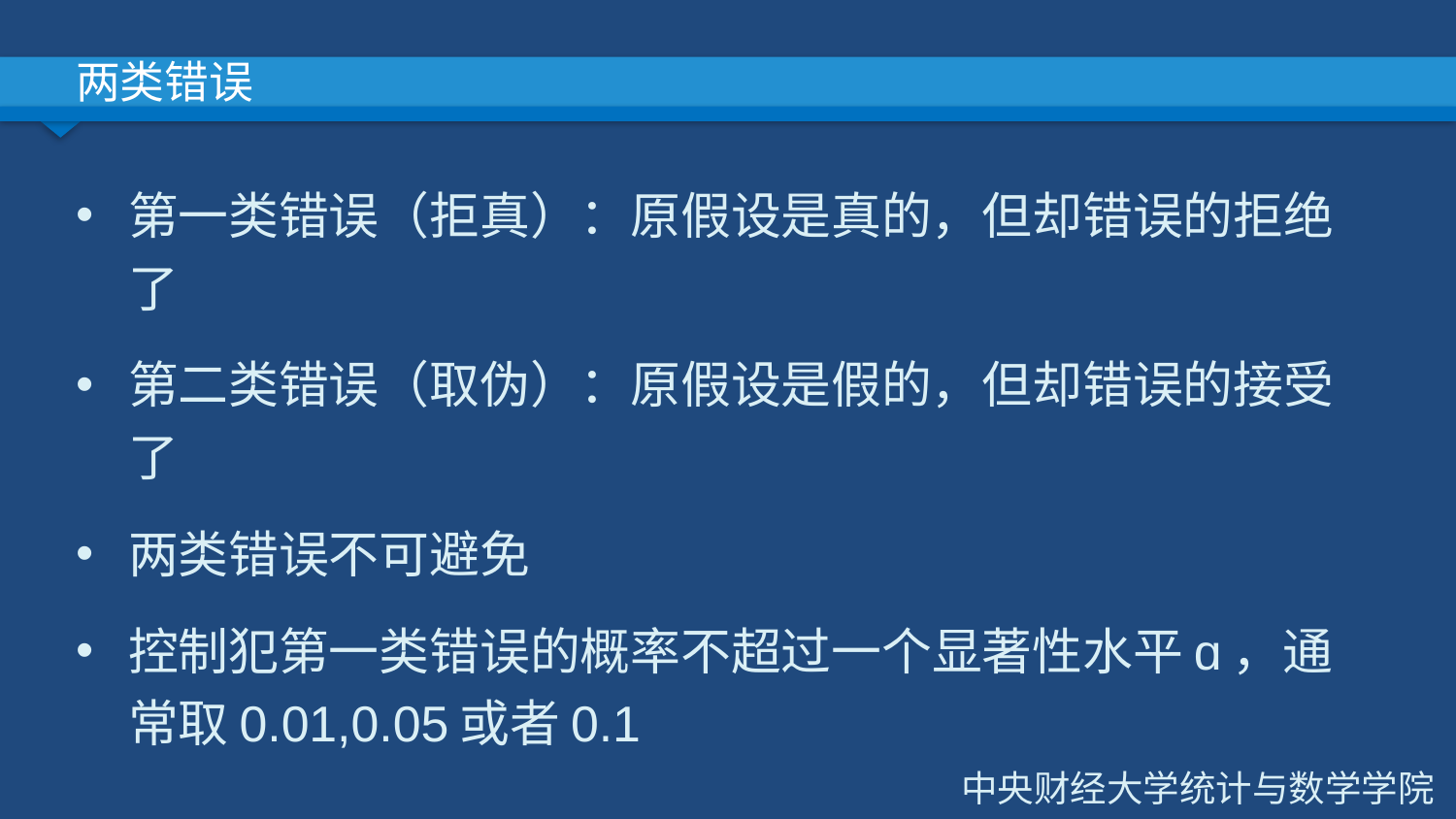

# 两类错误
第一类错误（拒真）：原假设是真的，但却错误的拒绝了
第二类错误（取伪）：原假设是假的，但却错误的接受了
两类错误不可避免
控制犯第一类错误的概率不超过一个显著性水平ɑ，通常取0.01,0.05或者0.1